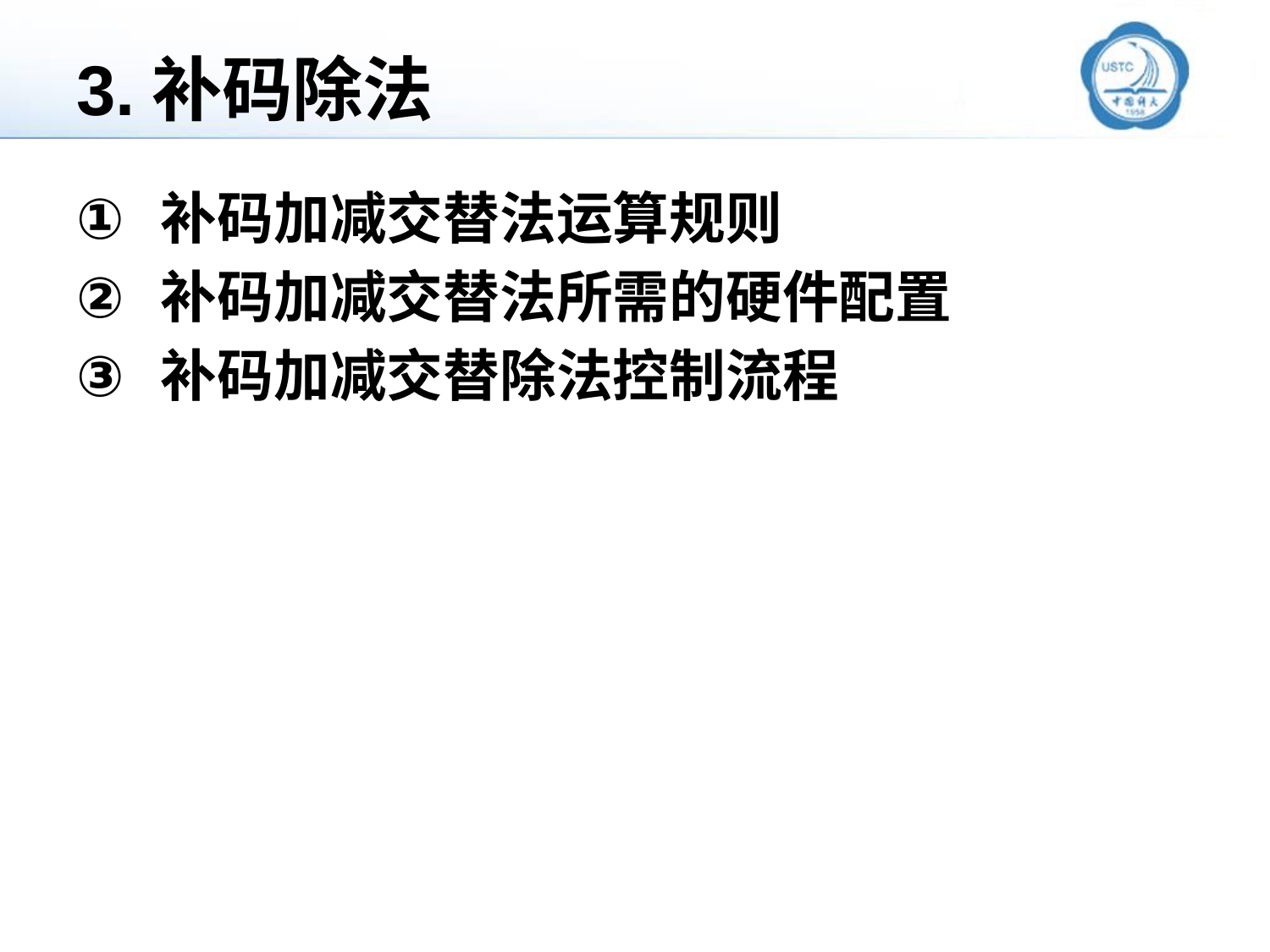

# 3.补码除法
补码加减交替法运算规则
补码加减交替法所需的硬件配置
补码加减交替除法控制流程